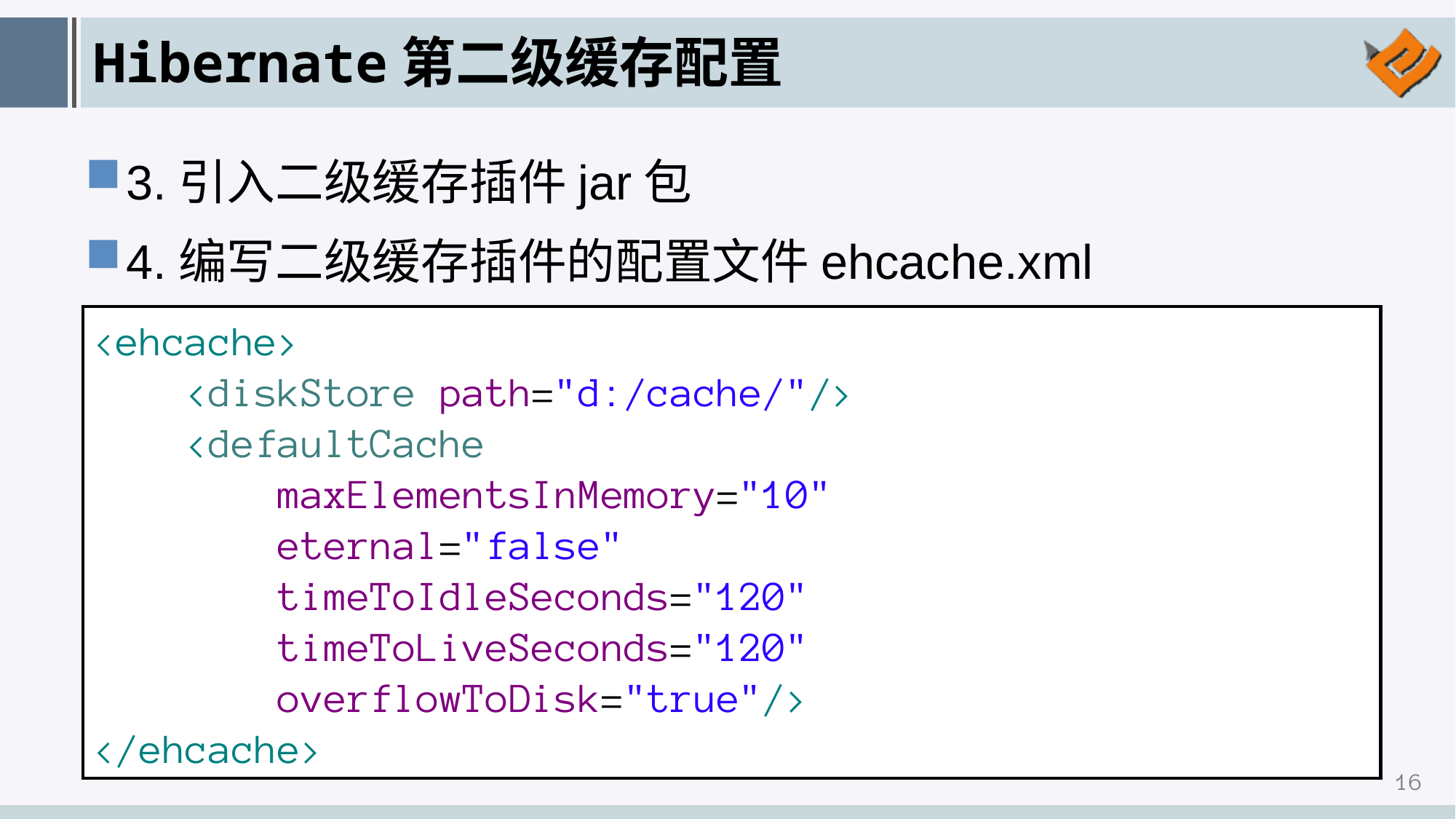

# Hibernate第二级缓存配置
3.引入二级缓存插件jar包
4.编写二级缓存插件的配置文件ehcache.xml

<ehcache>
    <diskStore path="d:/cache/"/>
    <defaultCache
        maxElementsInMemory="10"
        eternal="false"
        timeToIdleSeconds="120"
        timeToLiveSeconds="120"
        overflowToDisk="true"/>
</ehcache>